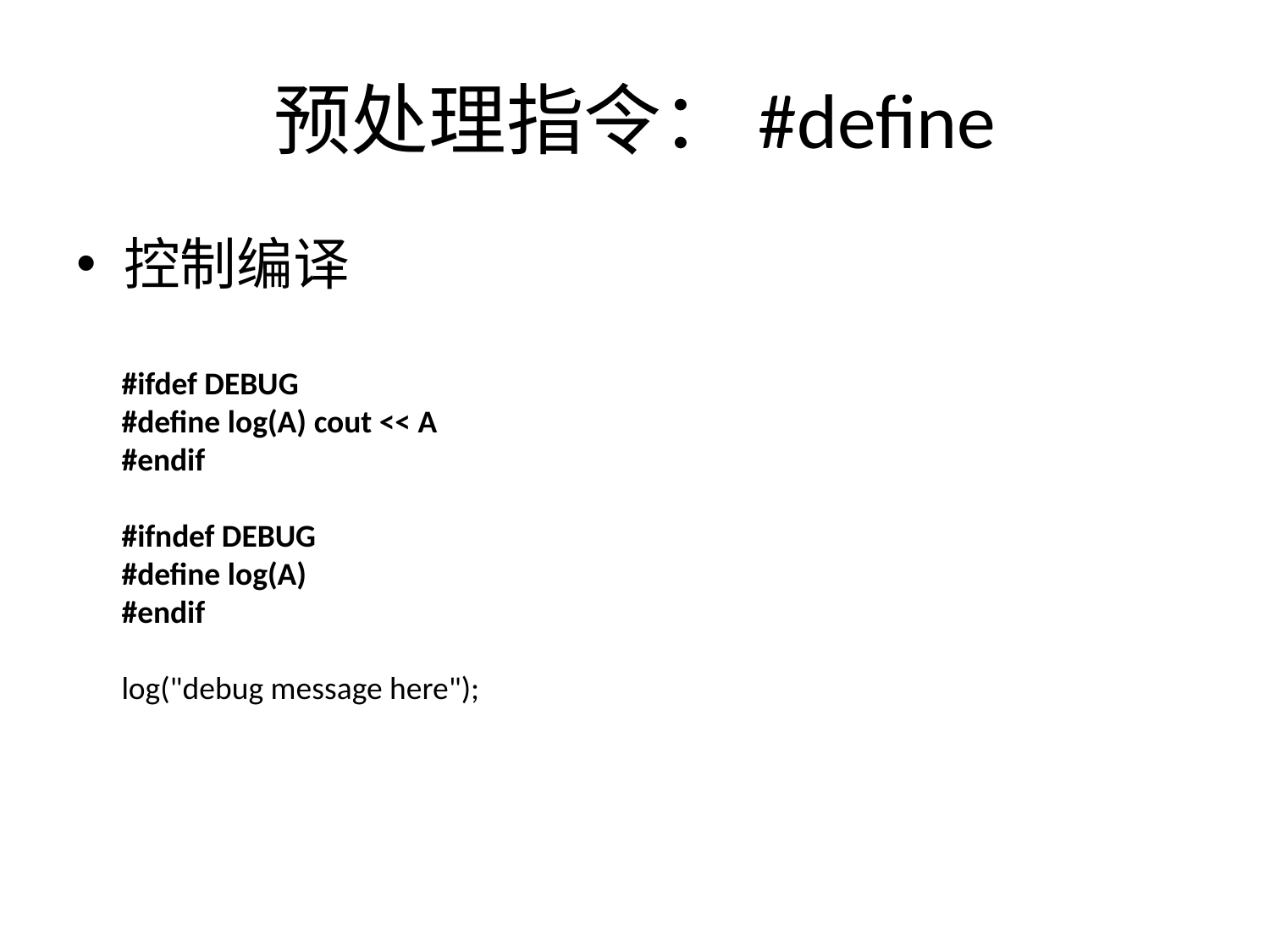

# 预处理指令：#define
控制编译
#ifdef DEBUG
#define log(A) cout << A
#endif

#ifndef DEBUG
#define log(A)
#endif

log("debug message here");